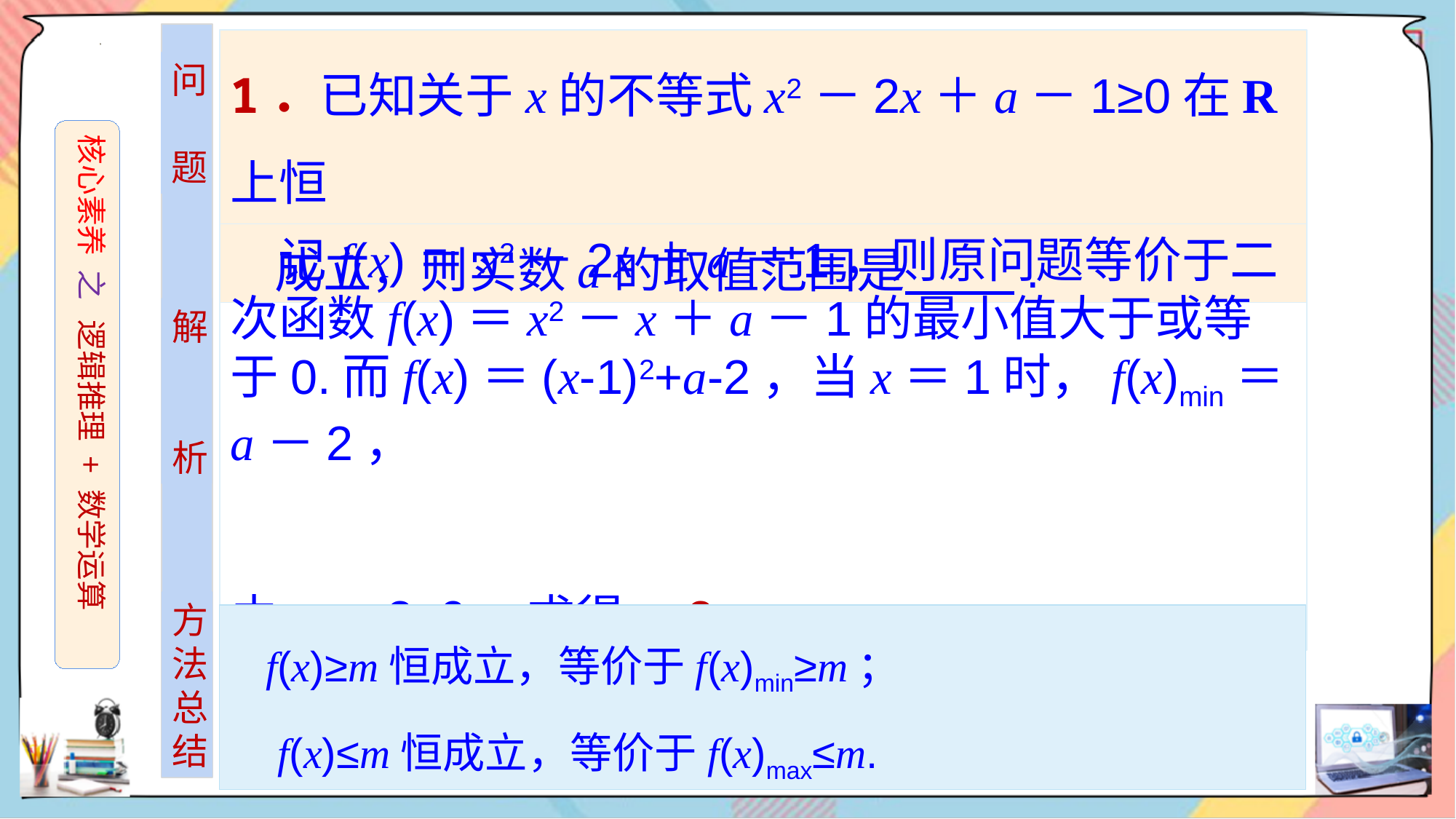

1．已知关于x的不等式x2－2x＋a－1≥0在R上恒
   成立，则实数a的取值范围是          .
问

题
核心素养  之   逻辑推理 + 数学运算
    记f(x)＝x2－2x＋a－1，则原问题等价于二次函数f(x)＝x2－x＋a－1的最小值大于或等于0.而f(x)＝(x-1)2+a-2，当x＝1时，f(x)min＝a－2，

由a－2≥0，求得a≥2.
解

析
方法总结
   f(x)≥m恒成立，等价于f(x)min≥m；
    f(x)≤m恒成立，等价于f(x)max≤m.